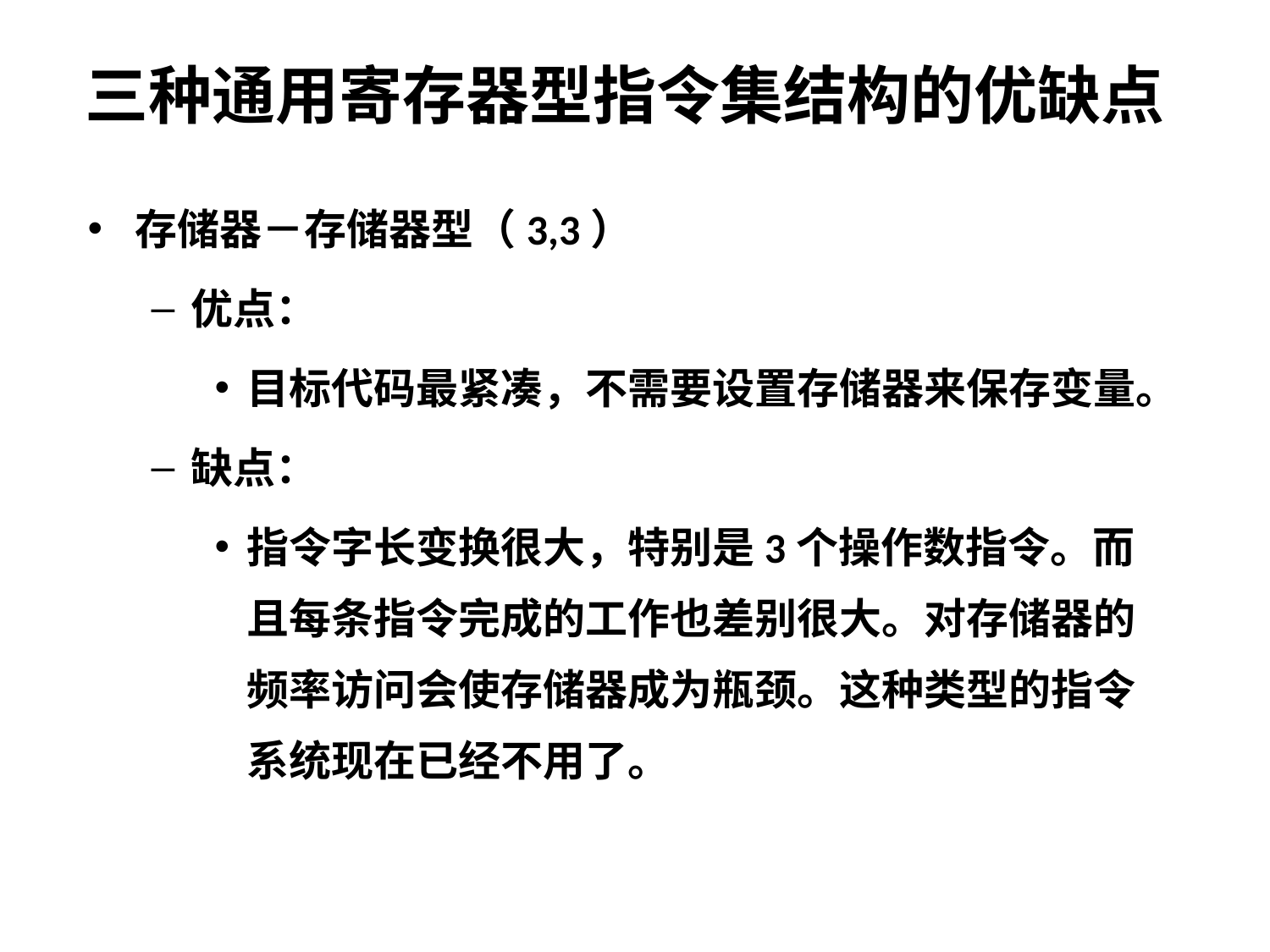

# 三种通用寄存器型指令集结构的优缺点
存储器－存储器型（3,3）
优点：
目标代码最紧凑，不需要设置存储器来保存变量。
缺点：
指令字长变换很大，特别是3个操作数指令。而且每条指令完成的工作也差别很大。对存储器的频率访问会使存储器成为瓶颈。这种类型的指令系统现在已经不用了。